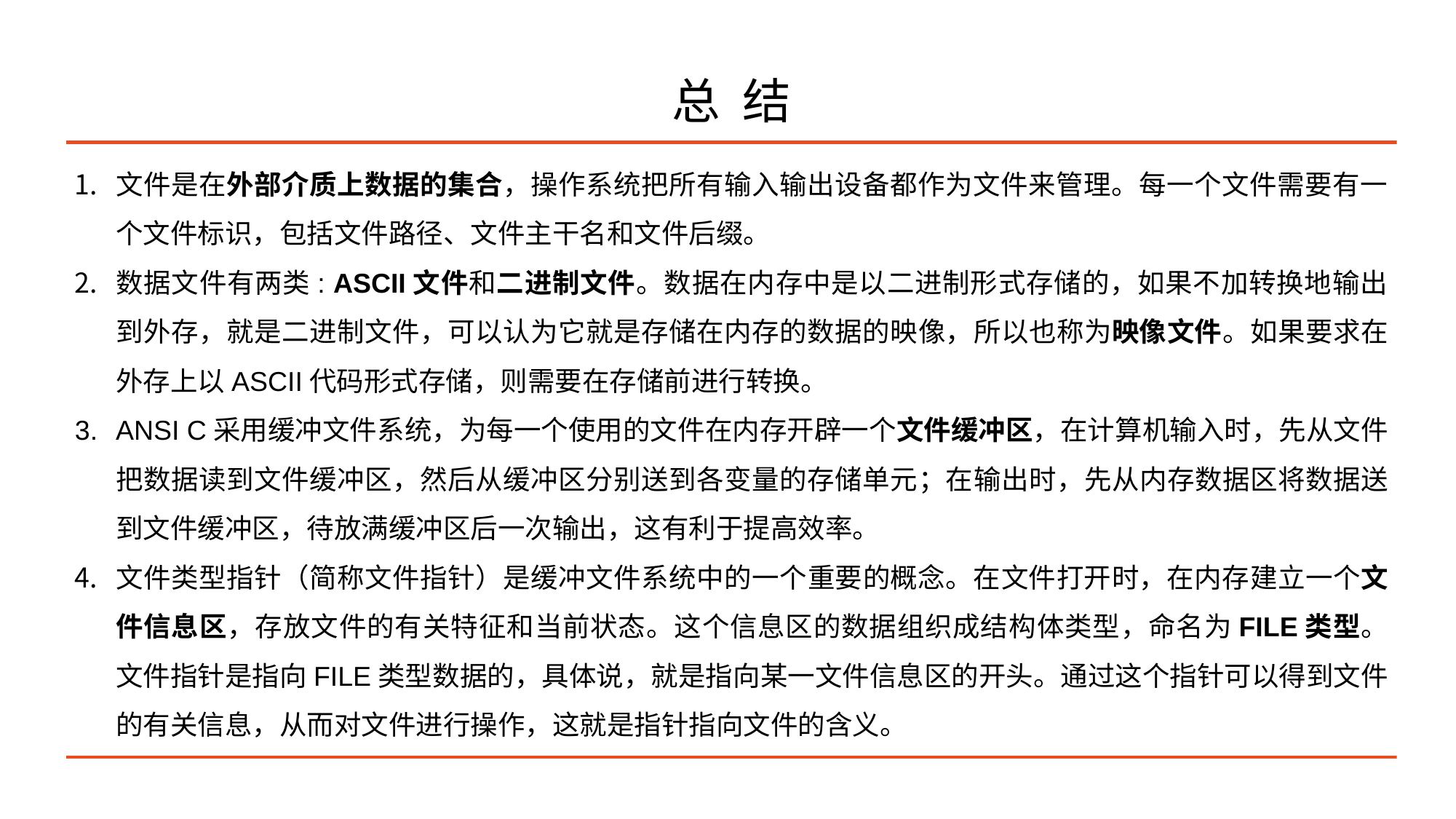

# 总  结
文件是在外部介质上数据的集合，操作系统把所有输入输出设备都作为文件来管理。每一个文件需要有一个文件标识，包括文件路径、文件主干名和文件后缀。
数据文件有两类: ASCII文件和二进制文件。数据在内存中是以二进制形式存储的，如果不加转换地输出到外存，就是二进制文件，可以认为它就是存储在内存的数据的映像，所以也称为映像文件。如果要求在外存上以ASCII代码形式存储，则需要在存储前进行转换。
ANSI C采用缓冲文件系统，为每一个使用的文件在内存开辟一个文件缓冲区，在计算机输入时，先从文件把数据读到文件缓冲区，然后从缓冲区分别送到各变量的存储单元；在输出时，先从内存数据区将数据送到文件缓冲区，待放满缓冲区后一次输出，这有利于提高效率。
文件类型指针（简称文件指针）是缓冲文件系统中的一个重要的概念。在文件打开时，在内存建立一个文件信息区，存放文件的有关特征和当前状态。这个信息区的数据组织成结构体类型，命名为FILE类型。文件指针是指向FILE类型数据的，具体说，就是指向某一文件信息区的开头。通过这个指针可以得到文件的有关信息，从而对文件进行操作，这就是指针指向文件的含义。